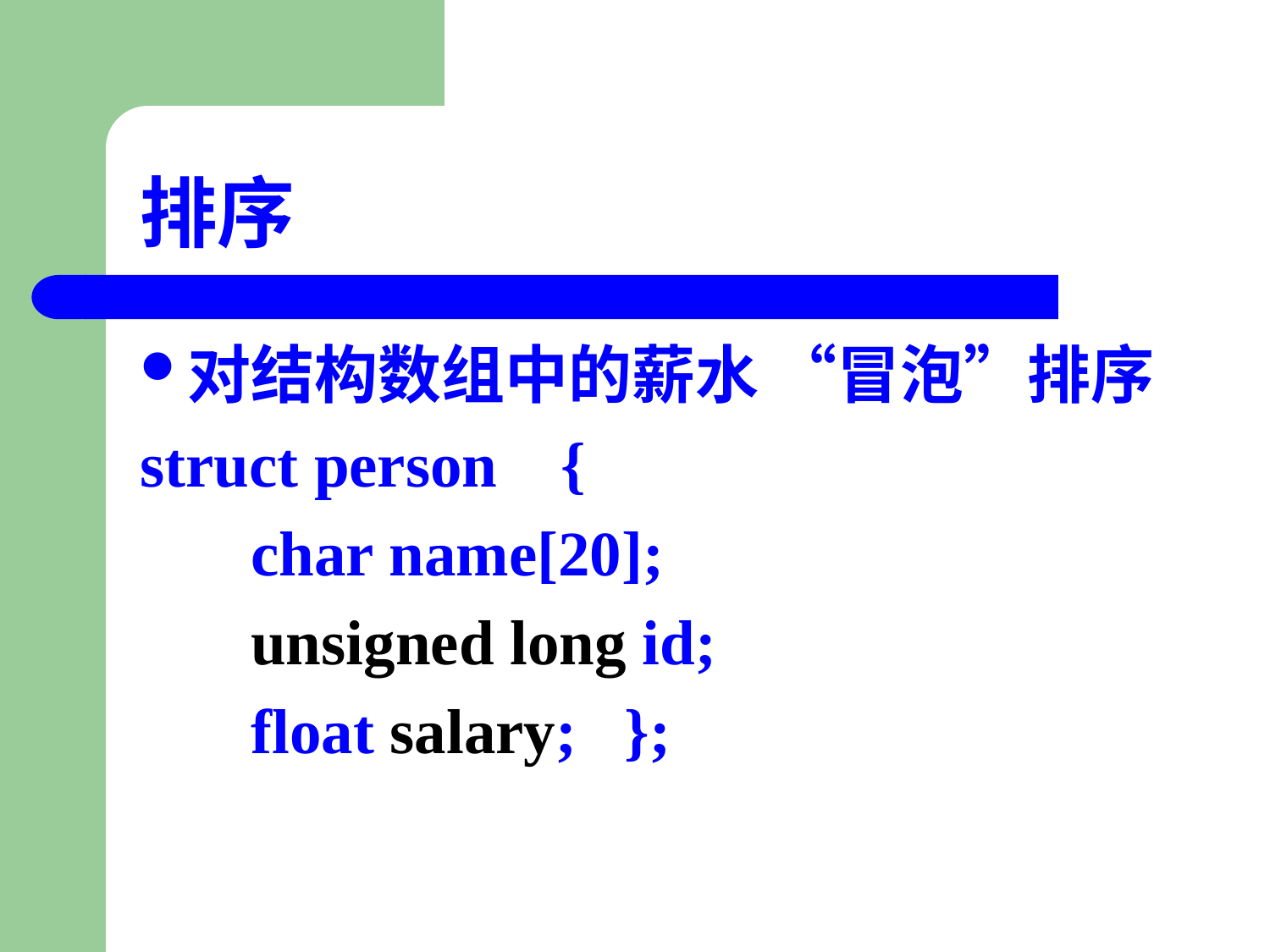

# 排序
对结构数组中的薪水 “冒泡”排序
struct person    {
       char name[20];
       unsigned long id;
       float salary;   };